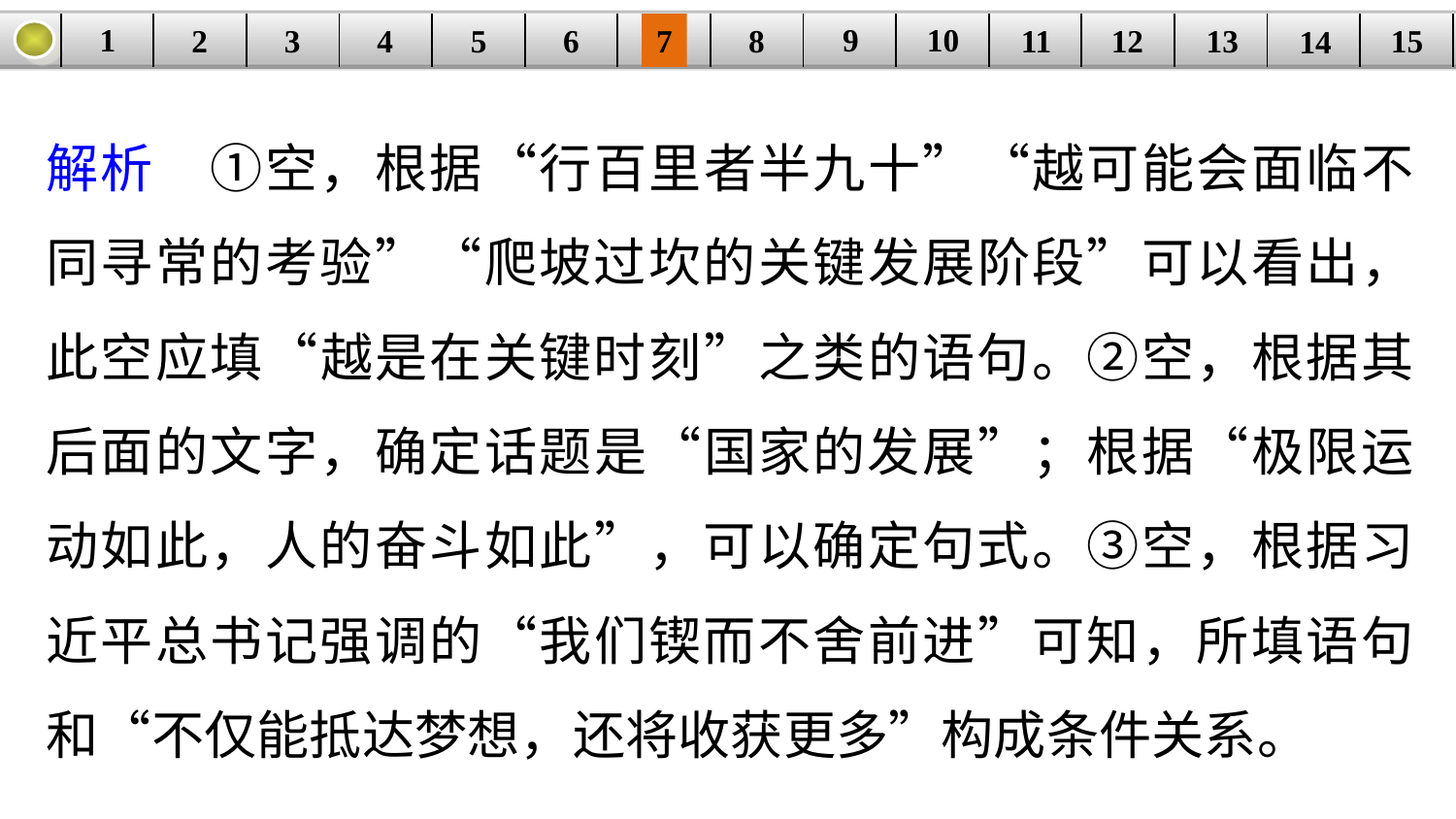

9
10
1
3
4
5
6
8
11
2
12
15
|  |  |  |  |  |  |  |  |  |  |  |  |  |  |  |
| --- | --- | --- | --- | --- | --- | --- | --- | --- | --- | --- | --- | --- | --- | --- |
7
13
14

解析　①空，根据“行百里者半九十”“越可能会面临不同寻常的考验”“爬坡过坎的关键发展阶段”可以看出，此空应填“越是在关键时刻”之类的语句。②空，根据其后面的文字，确定话题是“国家的发展”；根据“极限运动如此，人的奋斗如此”，可以确定句式。③空，根据习近平总书记强调的“我们锲而不舍前进”可知，所填语句和“不仅能抵达梦想，还将收获更多”构成条件关系。